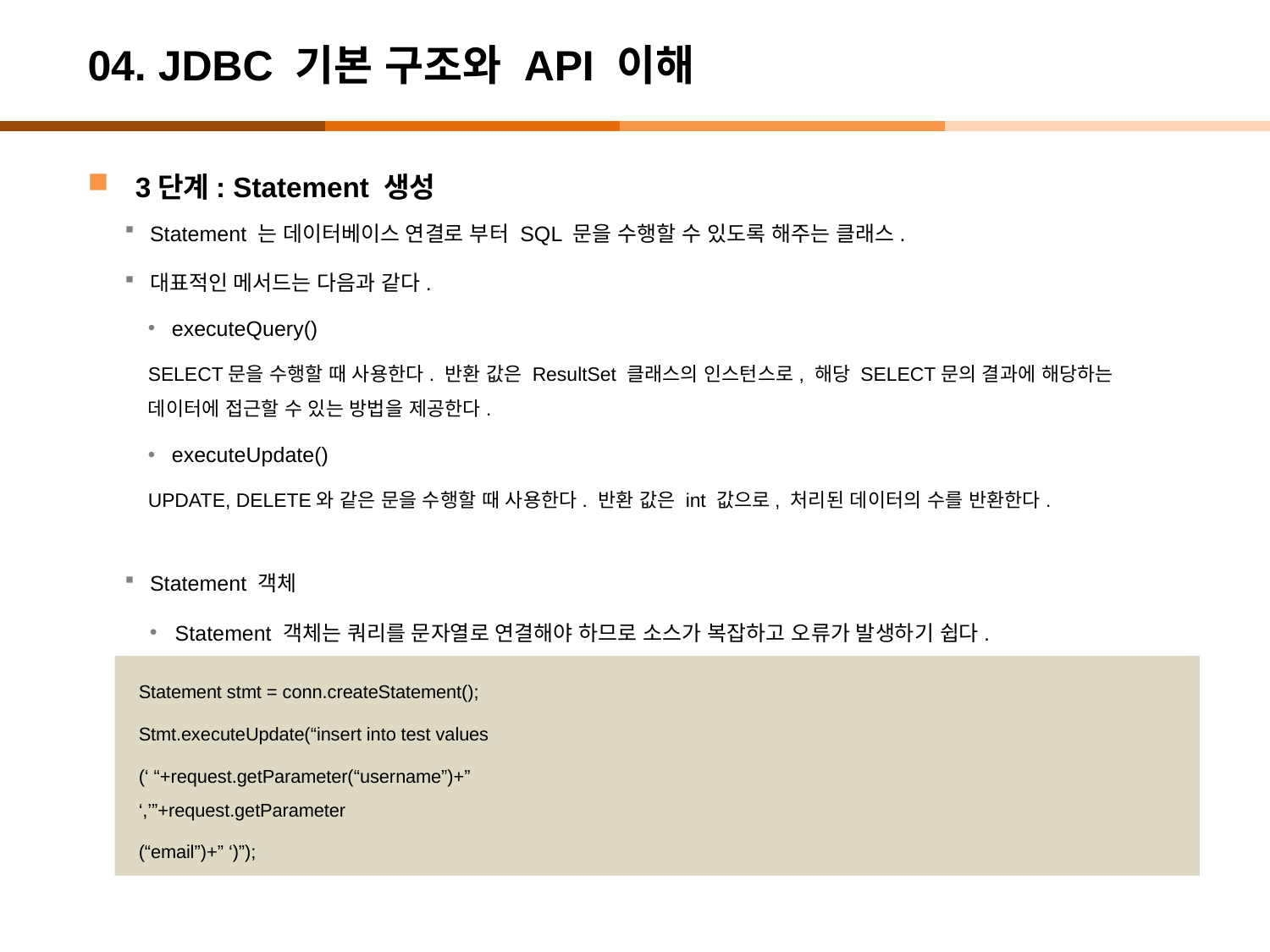

# 04. JDBC 기본 구조와 API 이해
3단계: Statement 생성
Statement 는 데이터베이스 연결로 부터 SQL 문을 수행할 수 있도록 해주는 클래스.
대표적인 메서드는 다음과 같다.

Statement 객체
Statement 객체는 쿼리를 문자열로 연결해야 하므로 소스가 복잡하고 오류가 발생하기 쉽다.

executeQuery()
SELECT문을 수행할 때 사용한다. 반환 값은 ResultSet 클래스의 인스턴스로, 해당 SELECT문의 결과에 해당하는 데이터에 접근할 수 있는 방법을 제공한다.
executeUpdate()
UPDATE, DELETE와 같은 문을 수행할 때 사용한다. 반환 값은 int 값으로, 처리된 데이터의 수를 반환한다.

Statement stmt = conn.createStatement();
Stmt.executeUpdate(“insert into test values
(‘ “+request.getParameter(“username”)+” ‘,’”+request.getParameter
(“email”)+” ‘)”);